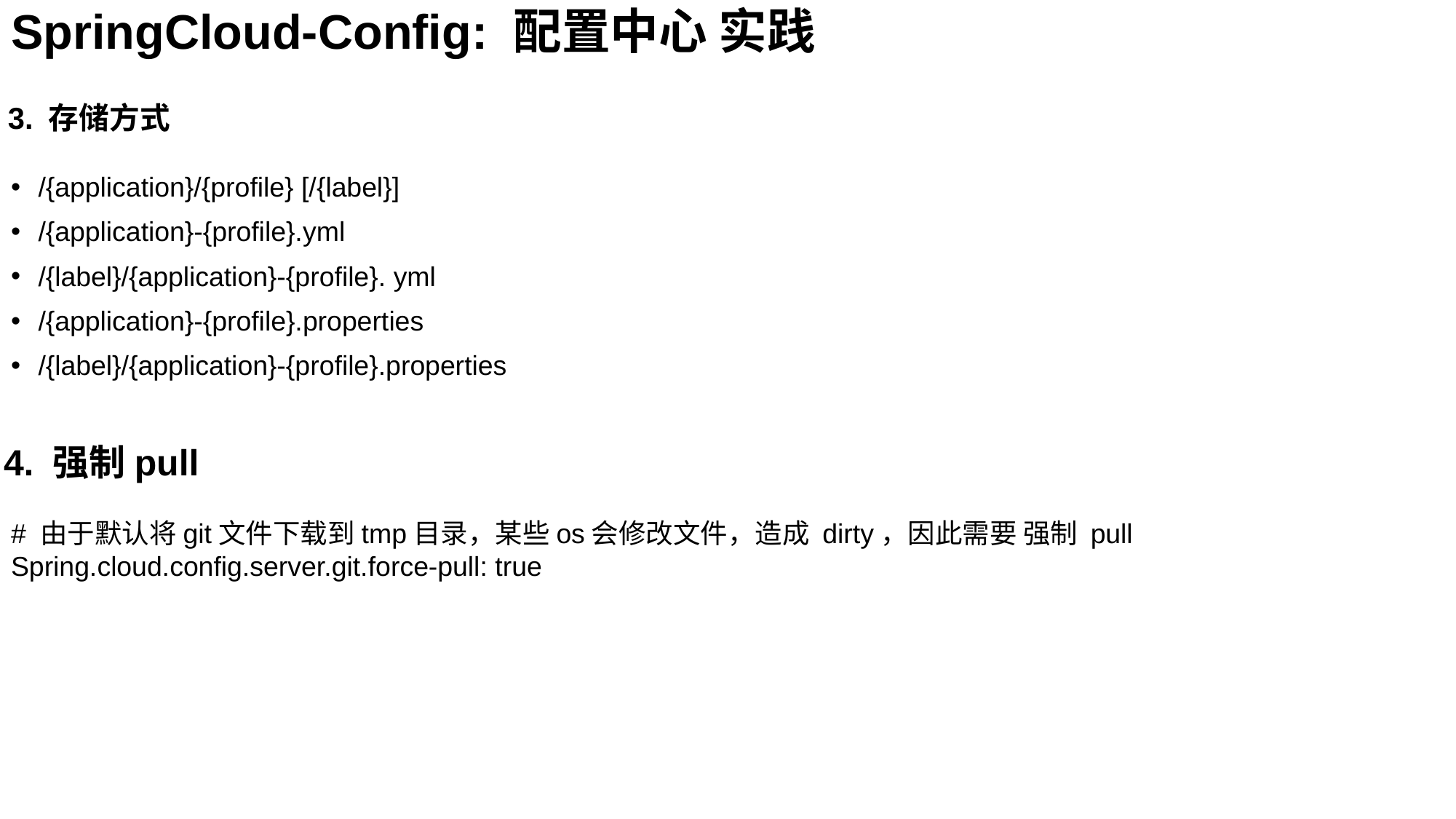

# SpringCloud-Config: 配置中心 实践
3. 存储方式
/{application}/{profile} [/{label}]
/{application}-{profile}.yml
/{label}/{application}-{profile}. yml
/{application}-{profile}.properties
/{label}/{application}-{profile}.properties
4. 强制pull
# 由于默认将git文件下载到tmp目录，某些os会修改文件，造成 dirty，因此需要 强制 pull
Spring.cloud.config.server.git.force-pull: true